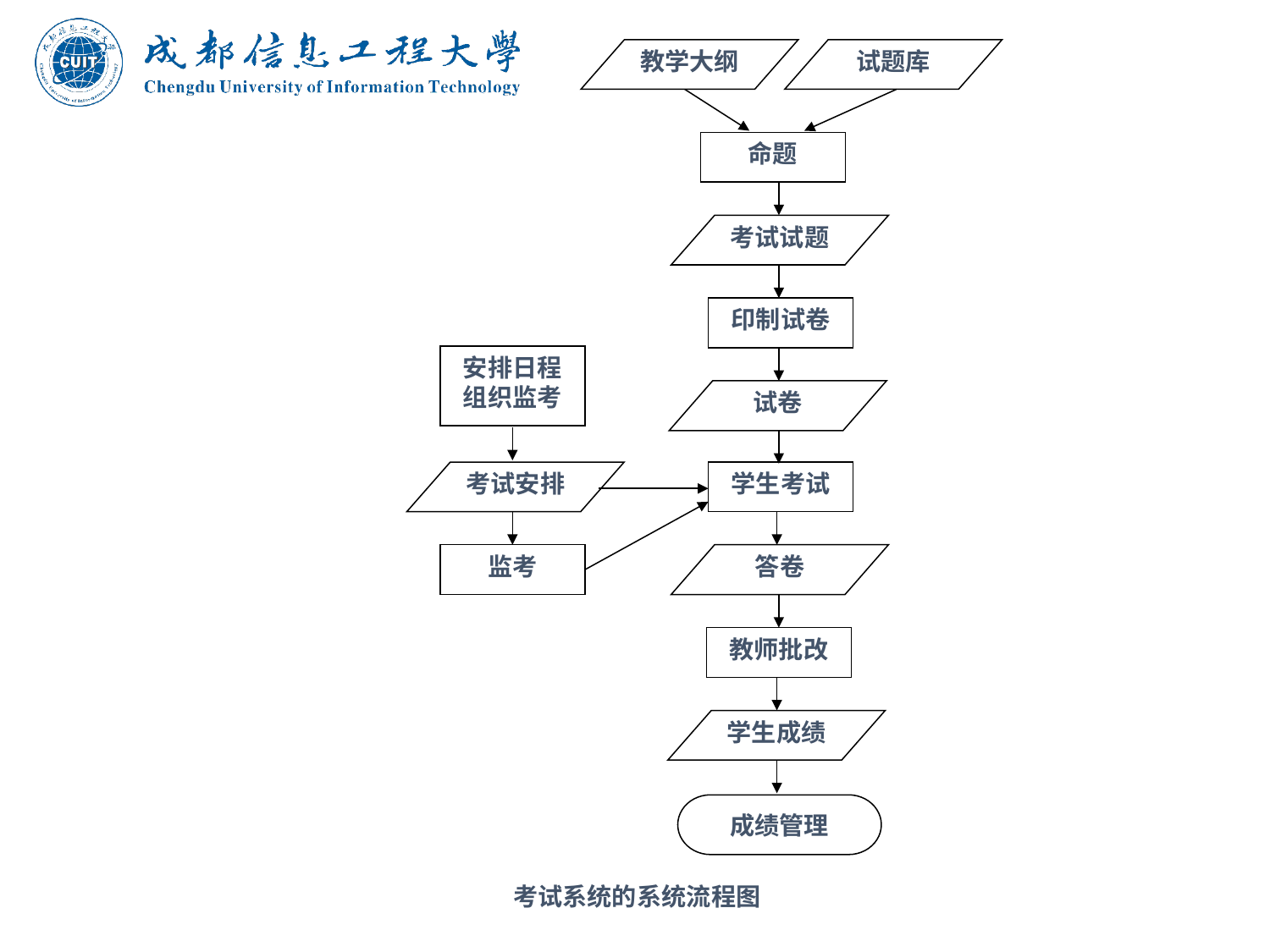

教学大纲
试题库
命题
考试试题
印制试卷
安排日程
组织监考
试卷
考试安排
学生考试
监考
答卷
教师批改
学生成绩
成绩管理
 考试系统的系统流程图